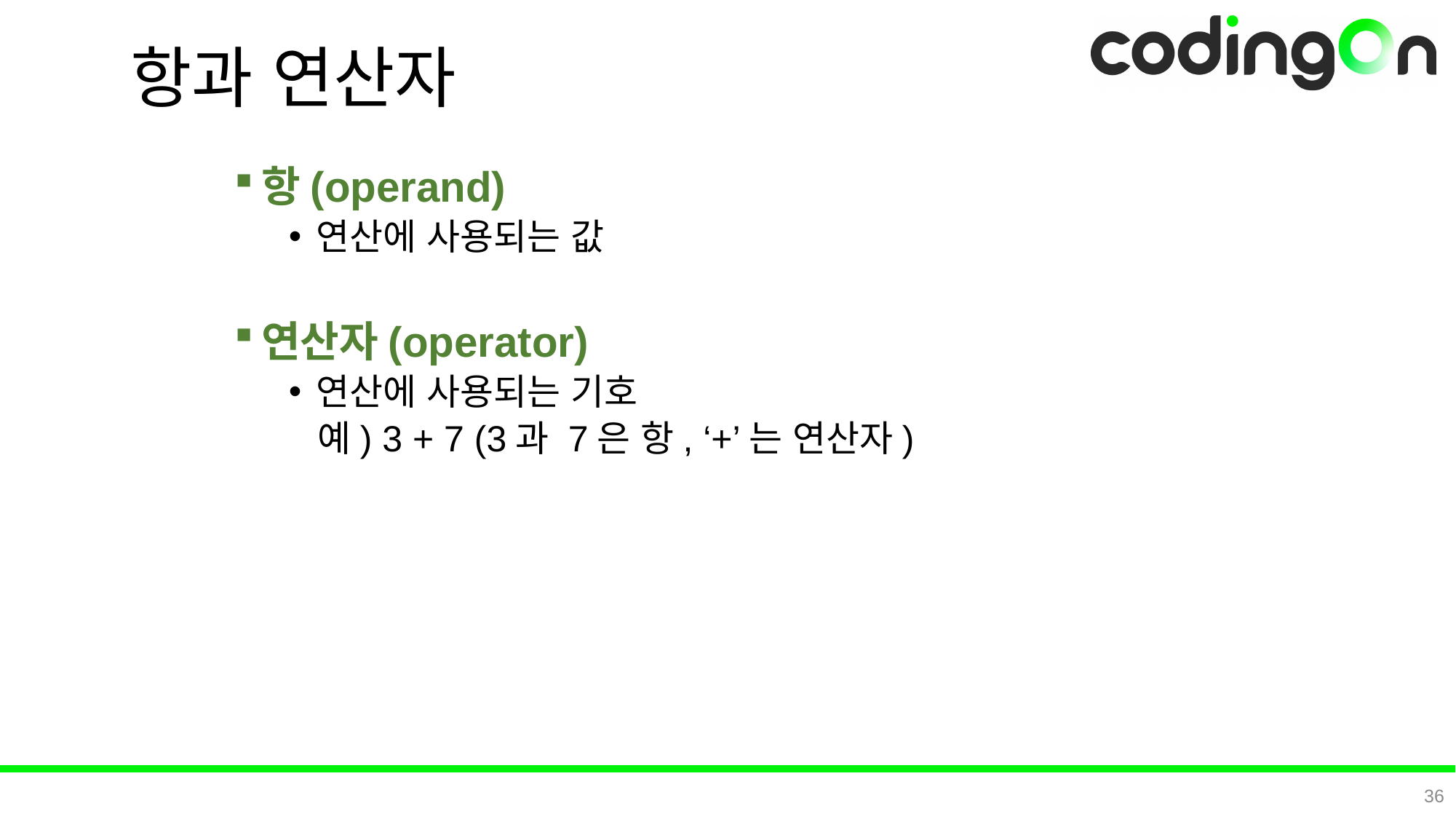

# 항과 연산자
항(operand)
연산에 사용되는 값

연산자(operator)
연산에 사용되는 기호
  예) 3 + 7 (3과 7은 항, ‘+’는 연산자)
36